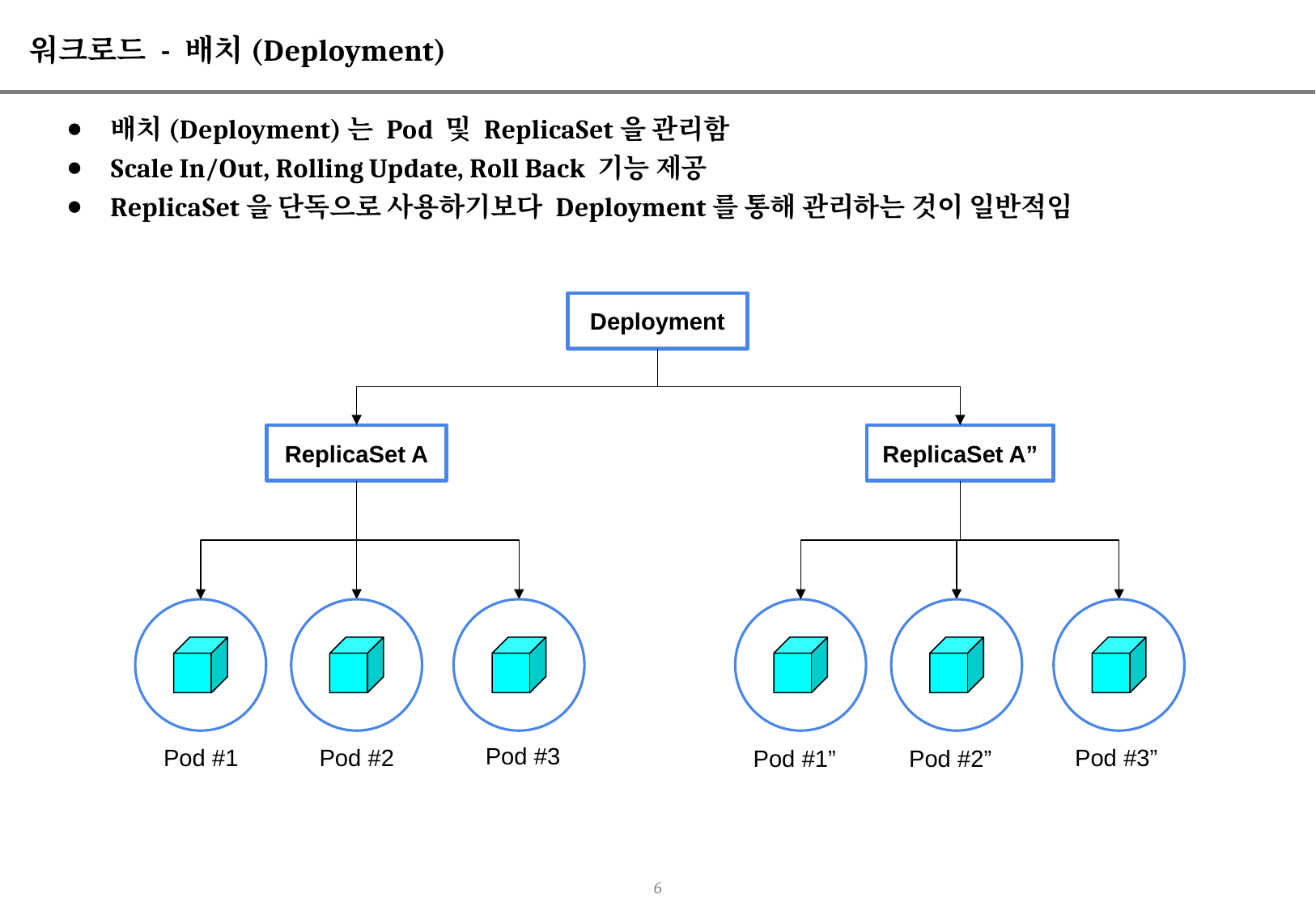

# 워크로드 - 배치(Deployment)
배치(Deployment)는 Pod 및 ReplicaSet을 관리함
Scale In/Out, Rolling Update, Roll Back 기능 제공
ReplicaSet을 단독으로 사용하기보다 Deployment를 통해 관리하는 것이 일반적임
Deployment
ReplicaSet A
ReplicaSet A”

Pod #3
Pod #3”
Pod #1
Pod #2
Pod #1”
Pod #2”